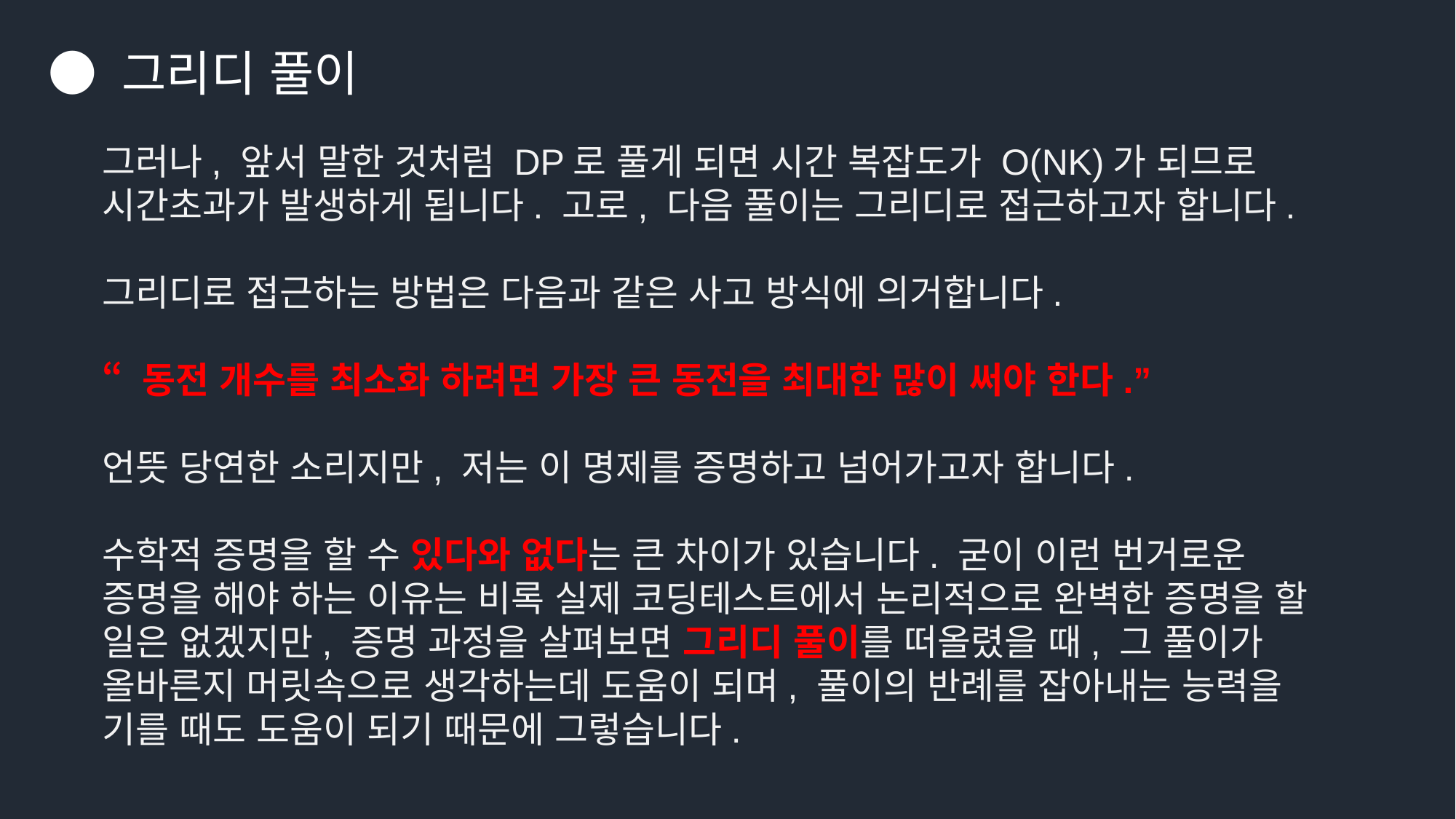

● 그리디 풀이
그러나, 앞서 말한 것처럼 DP로 풀게 되면 시간 복잡도가 O(NK)가 되므로 시간초과가 발생하게 됩니다. 고로, 다음 풀이는 그리디로 접근하고자 합니다.

그리디로 접근하는 방법은 다음과 같은 사고 방식에 의거합니다.

“ 동전 개수를 최소화 하려면 가장 큰 동전을 최대한 많이 써야 한다.”

언뜻 당연한 소리지만, 저는 이 명제를 증명하고 넘어가고자 합니다.

수학적 증명을 할 수 있다와 없다는 큰 차이가 있습니다. 굳이 이런 번거로운 증명을 해야 하는 이유는 비록 실제 코딩테스트에서 논리적으로 완벽한 증명을 할 일은 없겠지만, 증명 과정을 살펴보면 그리디 풀이를 떠올렸을 때, 그 풀이가 올바른지 머릿속으로 생각하는데 도움이 되며, 풀이의 반례를 잡아내는 능력을 기를 때도 도움이 되기 때문에 그렇습니다.